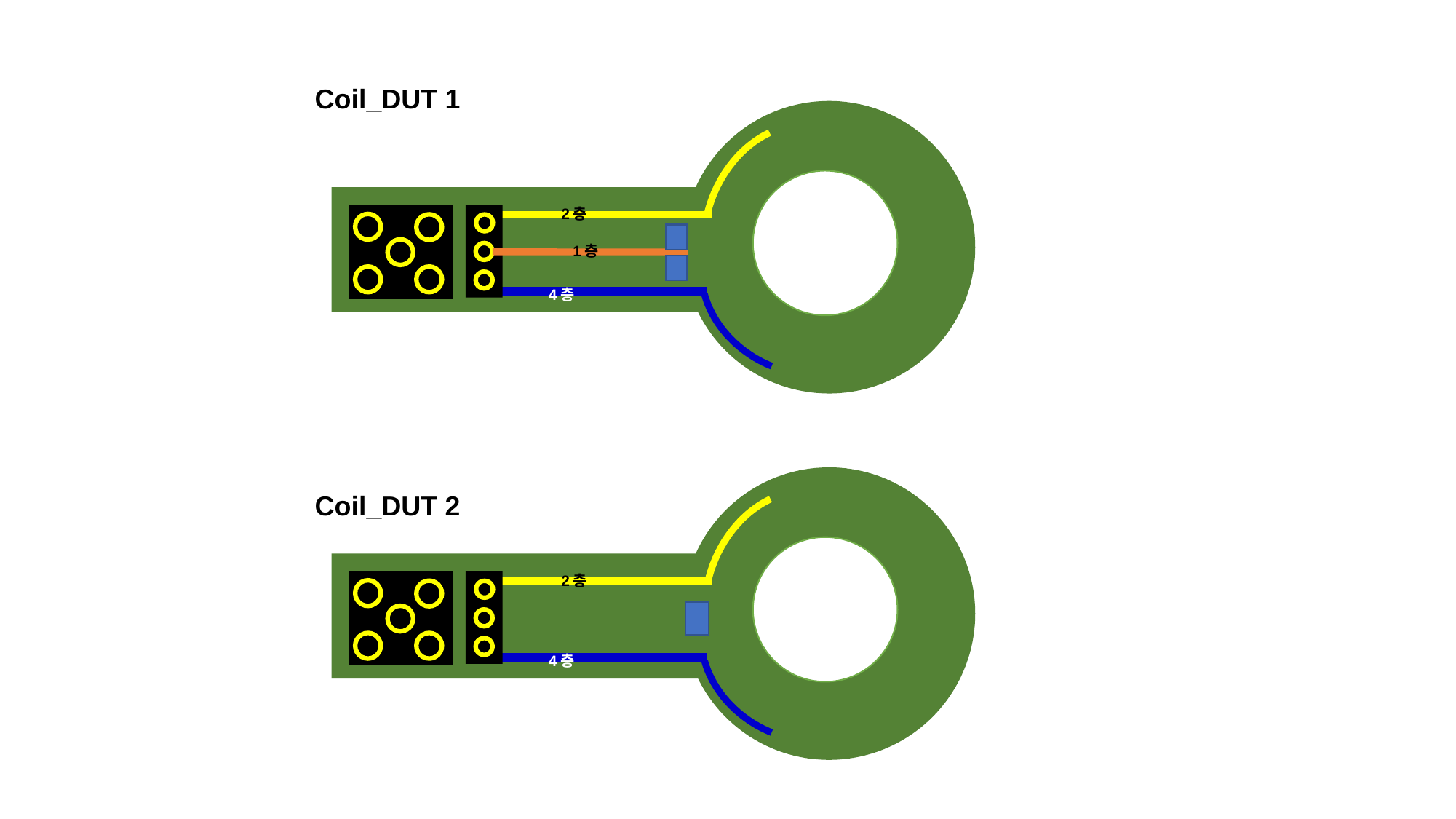

Coil_DUT 1

2층

1층

4층

Coil_DUT 2

2층

4층